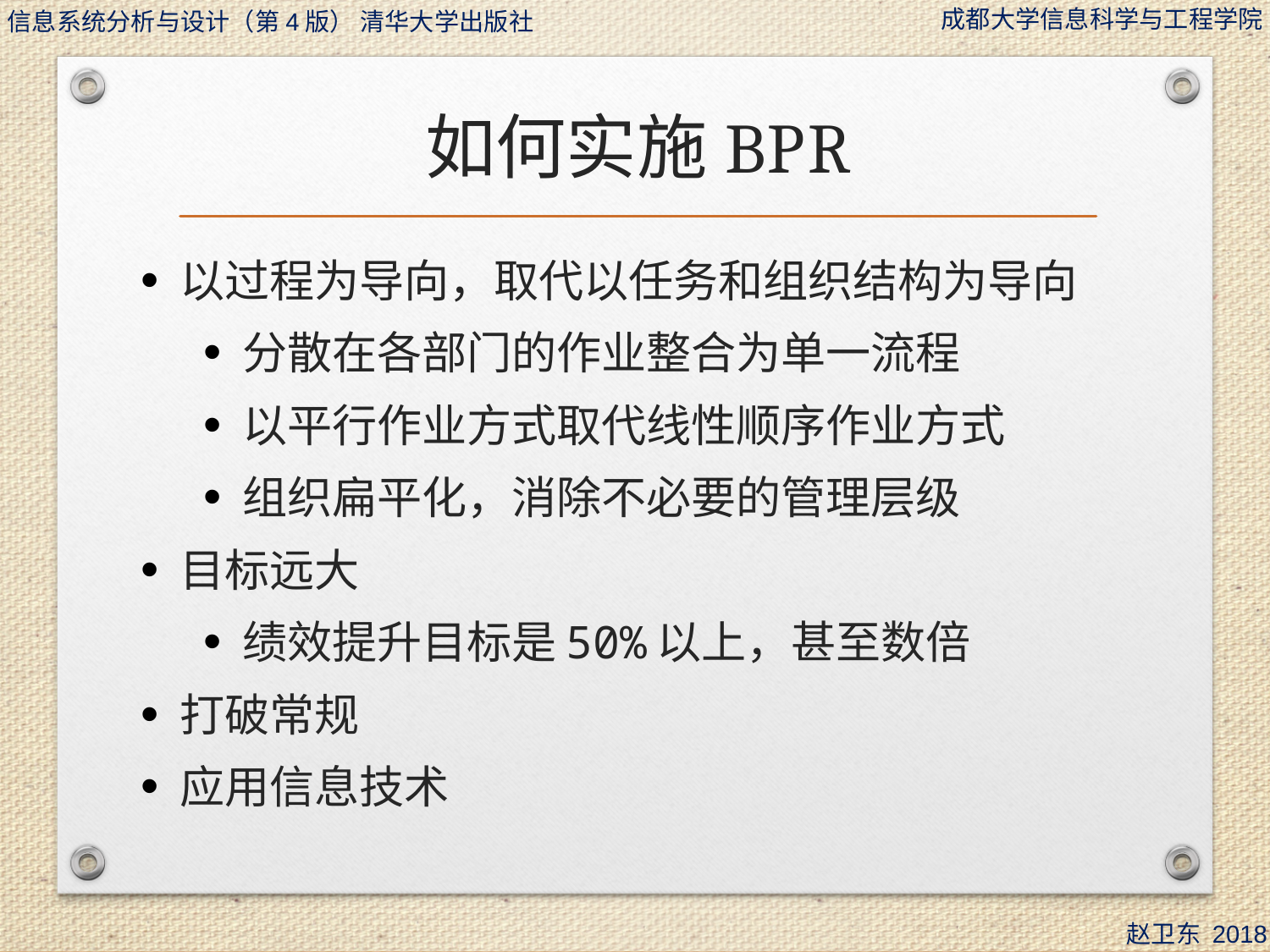

# 如何实施BPR
以过程为导向，取代以任务和组织结构为导向
分散在各部门的作业整合为单一流程
以平行作业方式取代线性顺序作业方式
组织扁平化，消除不必要的管理层级
目标远大
绩效提升目标是50%以上，甚至数倍
打破常规
应用信息技术